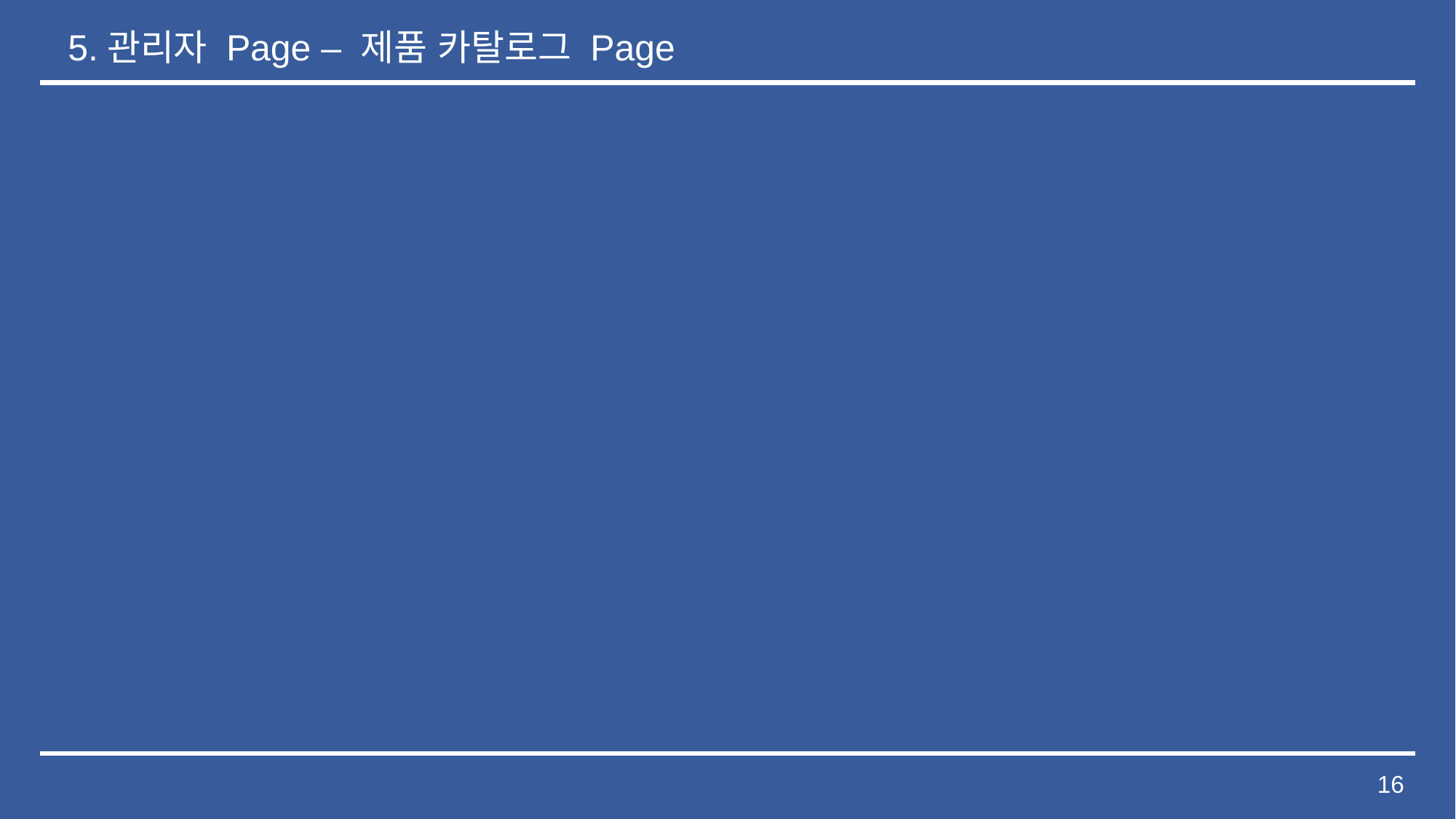

5.관리자 Page – 제품 카탈로그 Page
16